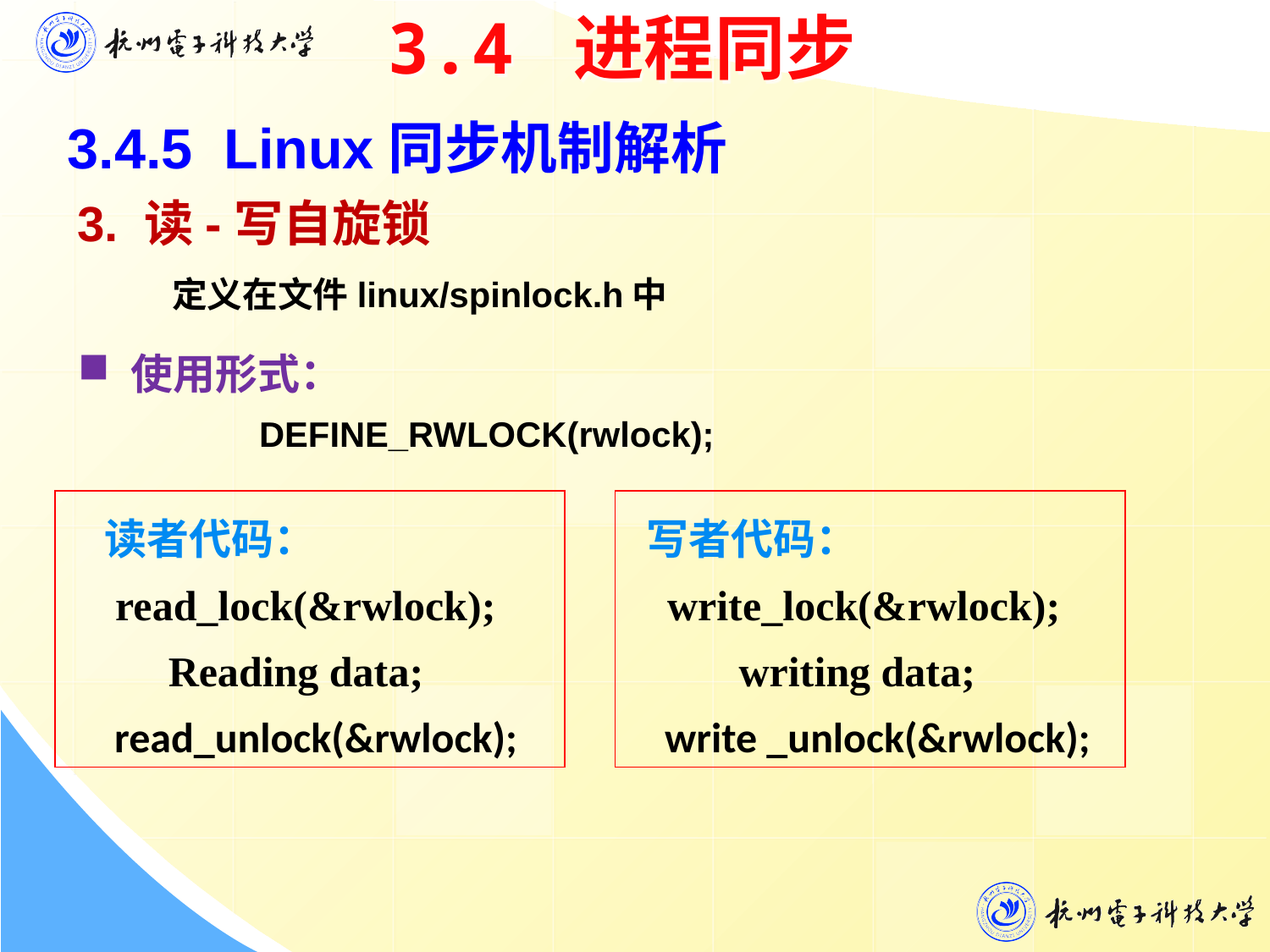

3.4 进程同步
3.4.5  Linux同步机制解析
3. 读-写自旋锁
定义在文件linux/spinlock.h中
 使用形式：
DEFINE_RWLOCK(rwlock);
读者代码：
 read_lock(&rwlock);
      Reading data;
 read_unlock(&rwlock);
写者代码：
  write_lock(&rwlock);
       writing data;
write _unlock(&rwlock);